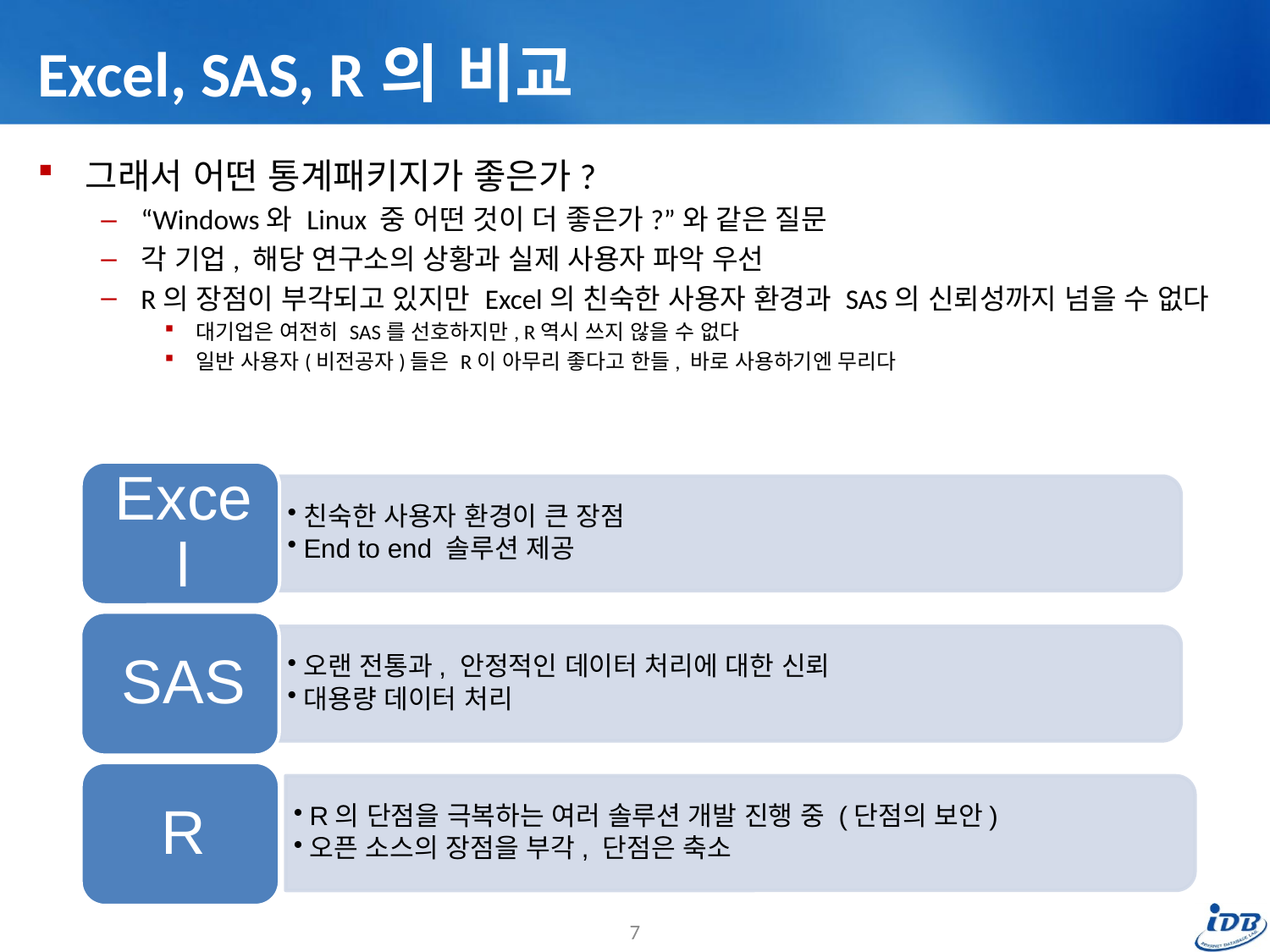

# Excel, SAS, R의 비교
그래서 어떤 통계패키지가 좋은가?
“Windows와 Linux 중 어떤 것이 더 좋은가?”와 같은 질문
각 기업, 해당 연구소의 상황과 실제 사용자 파악 우선
R의 장점이 부각되고 있지만 Excel의 친숙한 사용자 환경과 SAS의 신뢰성까지 넘을 수 없다
대기업은 여전히 SAS를 선호하지만, R역시 쓰지 않을 수 없다
일반 사용자(비전공자)들은 R이 아무리 좋다고 한들, 바로 사용하기엔 무리다

친숙한 사용자 환경이 큰 장점
End to end 솔루션 제공
Excel
오랜 전통과, 안정적인 데이터 처리에 대한 신뢰
대용량 데이터 처리
SAS
R의 단점을 극복하는 여러 솔루션 개발 진행 중 (단점의 보안)
오픈 소스의 장점을 부각, 단점은 축소
R
7